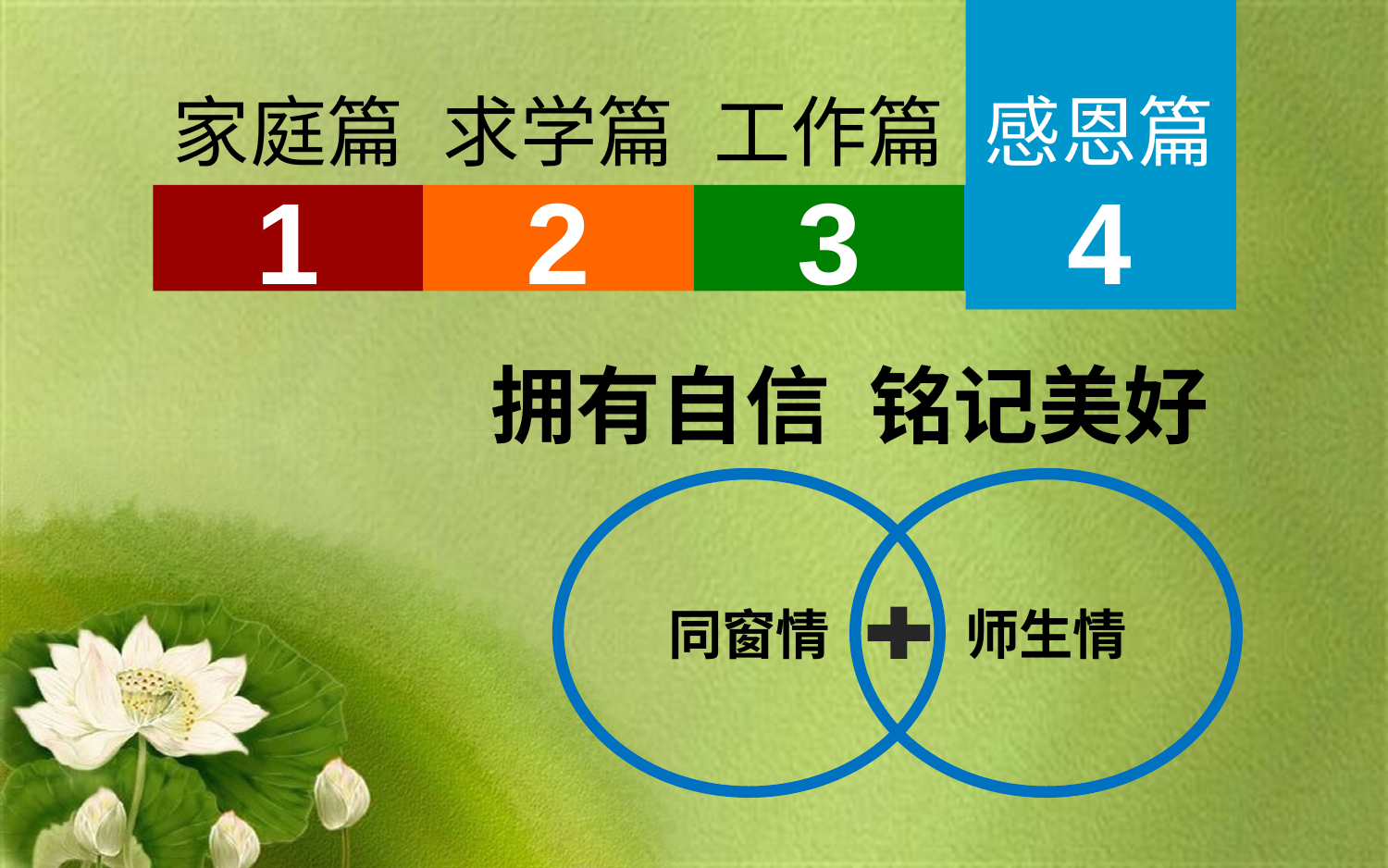

家庭篇
求学篇
工作篇
感恩篇
1
2
3
4
拥有自信  铭记美好
同窗情
师生情